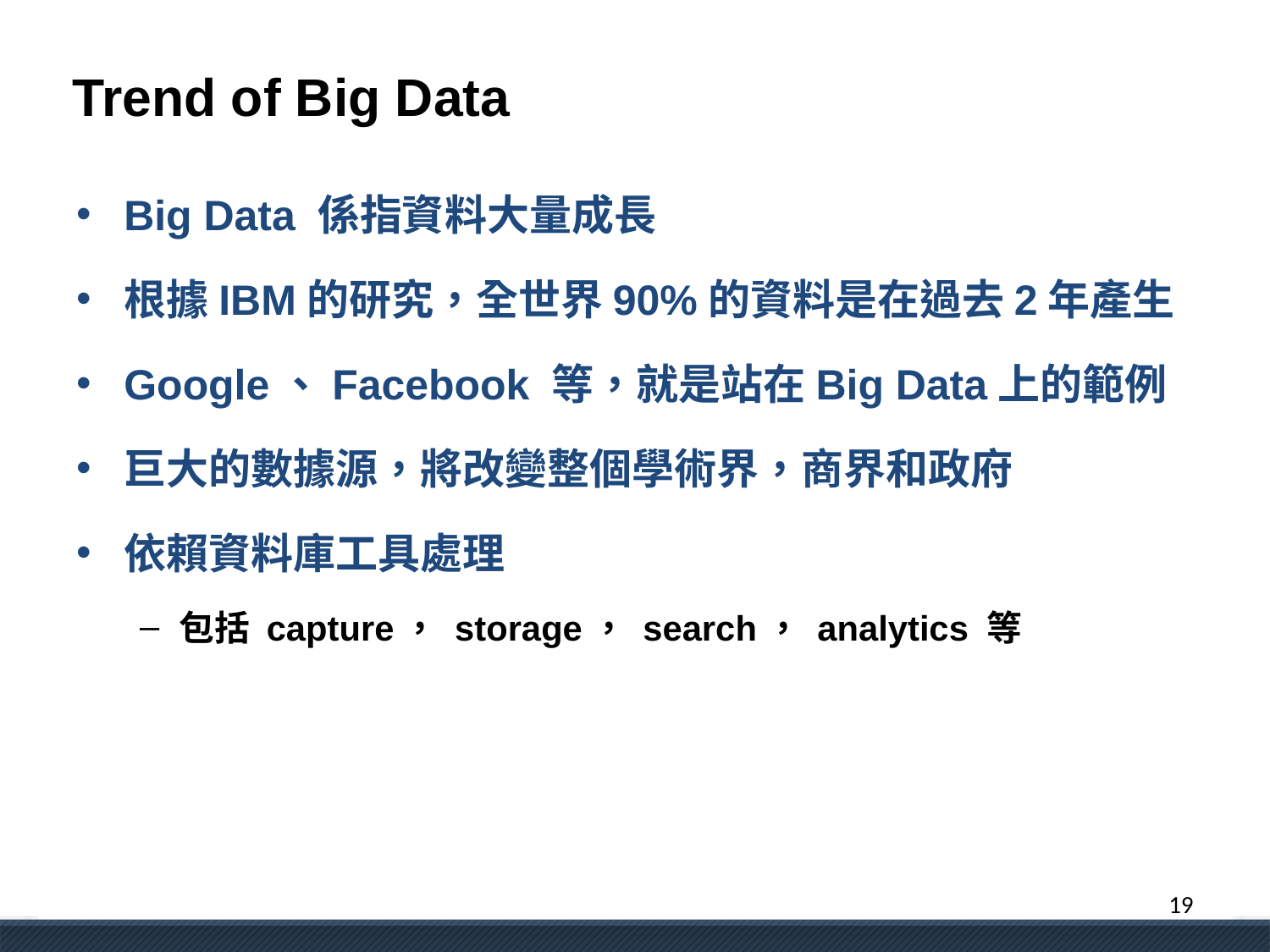

# Trend of Big Data
Big Data 係指資料大量成長
根據IBM的研究，全世界90%的資料是在過去2年產生
Google、Facebook 等，就是站在Big Data上的範例
巨大的數據源，將改變整個學術界，商界和政府
依賴資料庫工具處理
包括 capture， storage， search， analytics 等

19